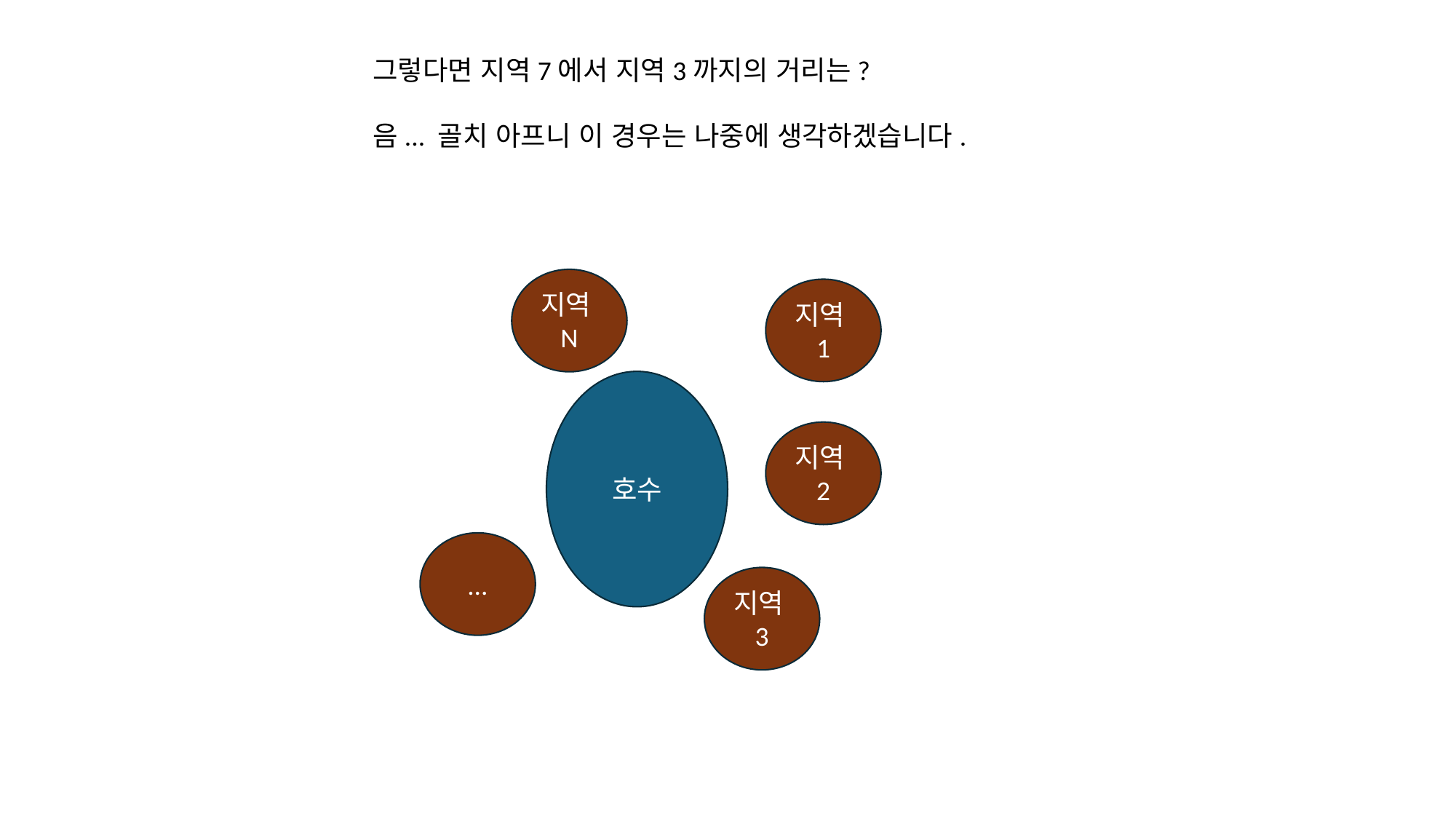

그렇다면 지역7에서 지역3까지의 거리는?

음... 골치 아프니 이 경우는 나중에 생각하겠습니다.
지역N
지역1
호수
지역2
...
지역3